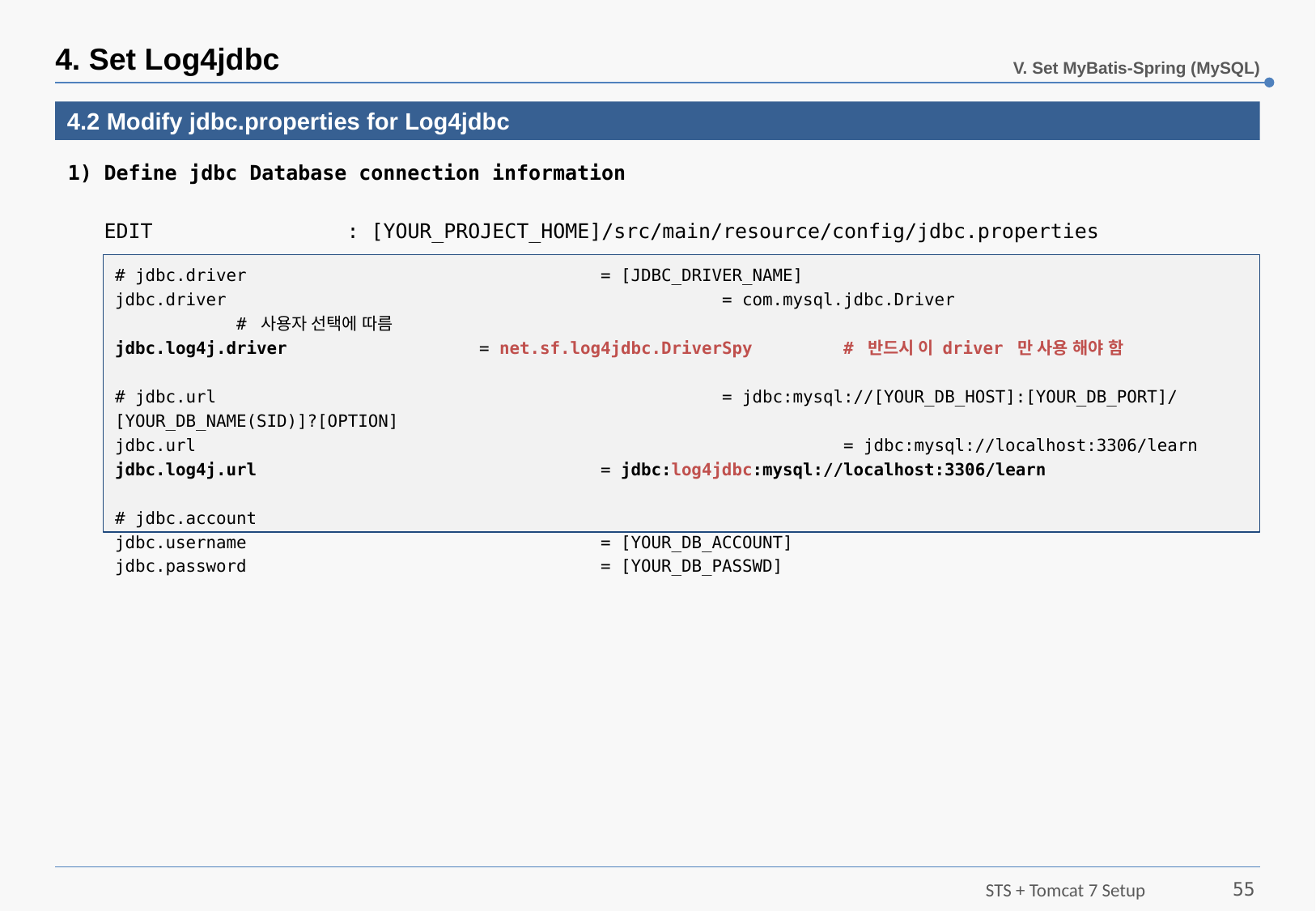

# 4. Set Log4jdbc
V. Set MyBatis-Spring (MySQL)
4.2 Modify jdbc.properties for Log4jdbc
Define jdbc Database connection information
EDIT		: [YOUR_PROJECT_HOME]/src/main/resource/config/jdbc.properties
# jdbc.driver 			= [JDBC_DRIVER_NAME]
jdbc.driver					= com.mysql.jdbc.Driver				# 사용자 선택에 따름
jdbc.log4j.driver		= net.sf.log4jdbc.DriverSpy  	# 반드시 이 driver 만 사용 해야 함

# jdbc.url 					= jdbc:mysql://[YOUR_DB_HOST]:[YOUR_DB_PORT]/[YOUR_DB_NAME(SID)]?[OPTION]
jdbc.url 						= jdbc:mysql://localhost:3306/learn
jdbc.log4j.url			= jdbc:log4jdbc:mysql://localhost:3306/learn

# jdbc.account
jdbc.username 			= [YOUR_DB_ACCOUNT]
jdbc.password 			= [YOUR_DB_PASSWD]

55